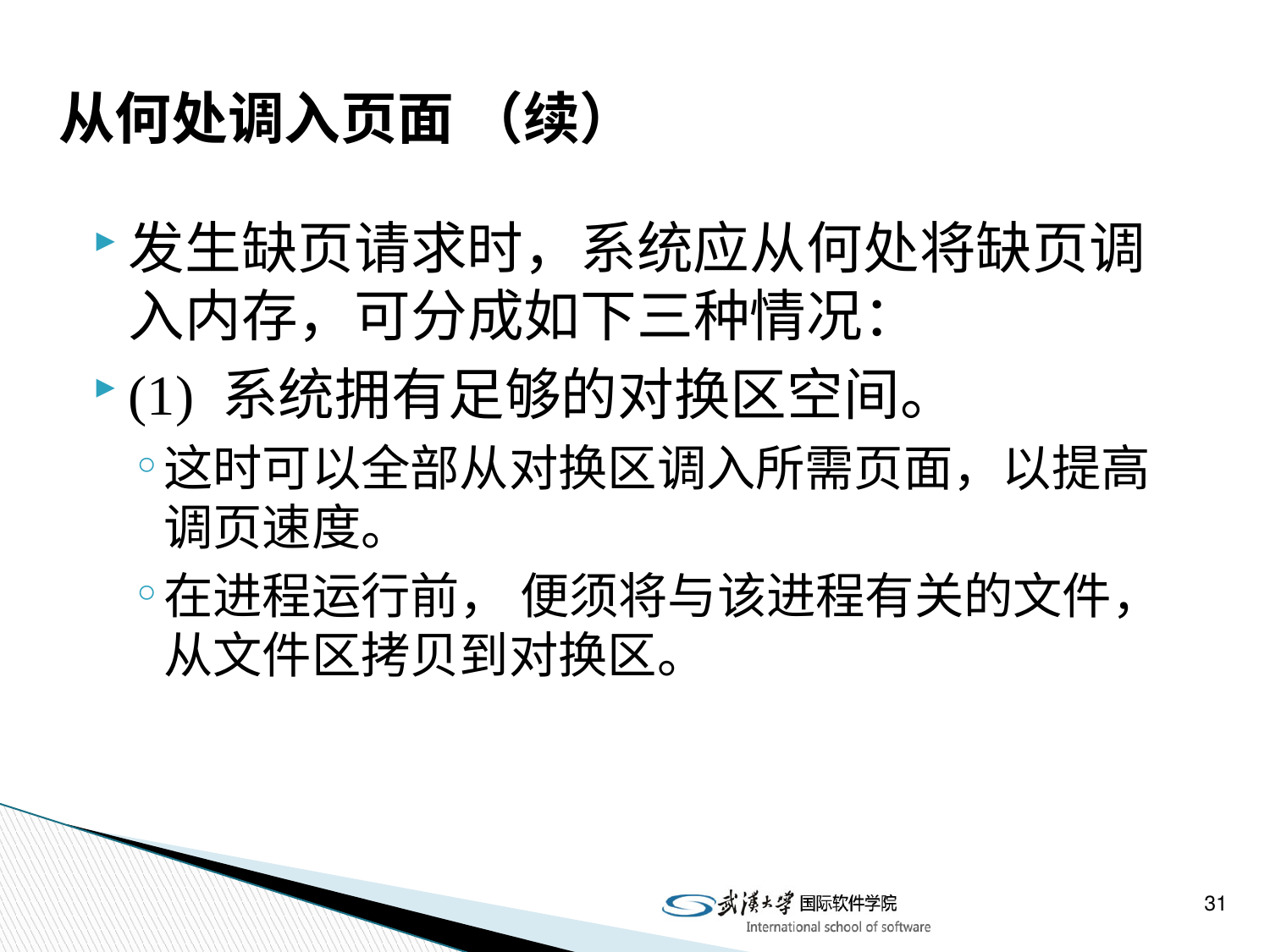

从何处调入页面 （续）
发生缺页请求时，系统应从何处将缺页调入内存，可分成如下三种情况：
(1) 系统拥有足够的对换区空间。
这时可以全部从对换区调入所需页面，以提高调页速度。
在进程运行前， 便须将与该进程有关的文件，从文件区拷贝到对换区。